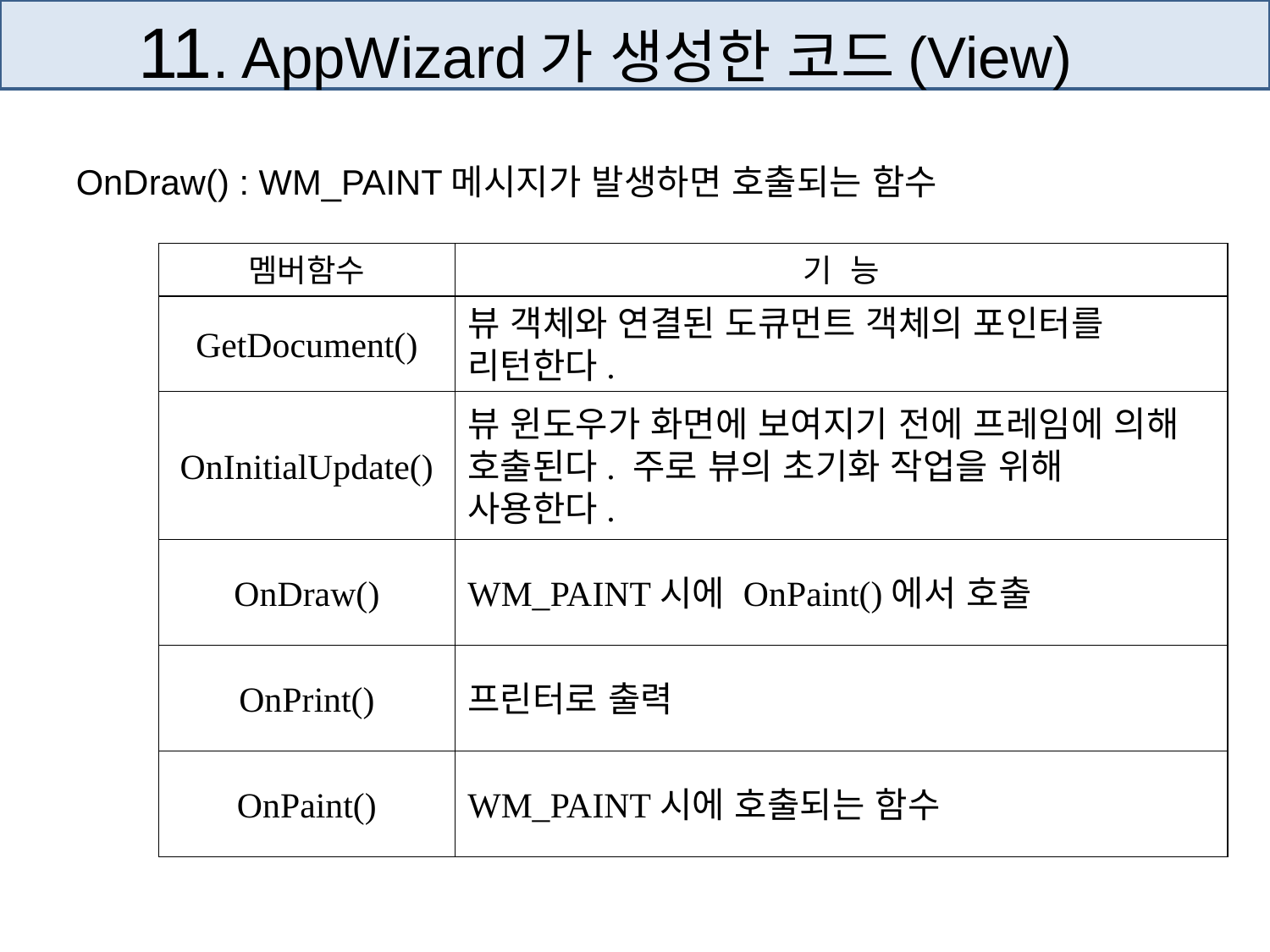

# 11. AppWizard가 생성한 코드(View)
OnDraw() : WM_PAINT메시지가 발생하면 호출되는 함수

멤버함수
기  능
GetDocument()
뷰 객체와 연결된 도큐먼트 객체의 포인터를
리턴한다.
OnInitialUpdate()
뷰 윈도우가 화면에 보여지기 전에 프레임에 의해
호출된다. 주로 뷰의 초기화 작업을 위해
사용한다.
OnDraw()
WM_PAINT시에 OnPaint()에서 호출
OnPrint()
프린터로 출력
OnPaint()
WM_PAINT시에 호출되는 함수